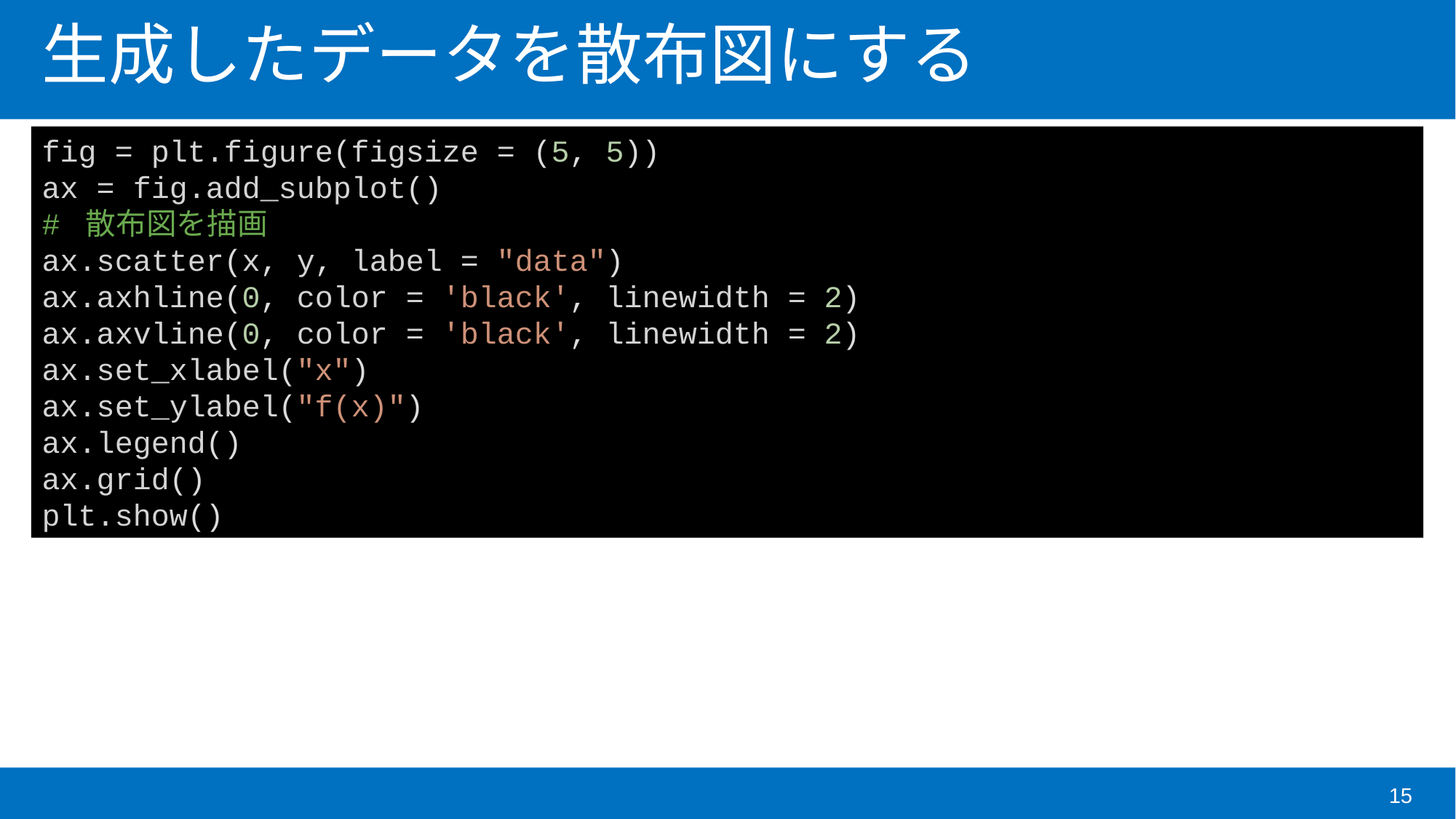

# 生成したデータを散布図にする

fig = plt.figure(figsize = (5, 5))
ax = fig.add_subplot()
# 散布図を描画
ax.scatter(x, y, label = "data")
ax.axhline(0, color = 'black', linewidth = 2)
ax.axvline(0, color = 'black', linewidth = 2)
ax.set_xlabel("x")
ax.set_ylabel("f(x)")
ax.legend()
ax.grid()
plt.show()
15